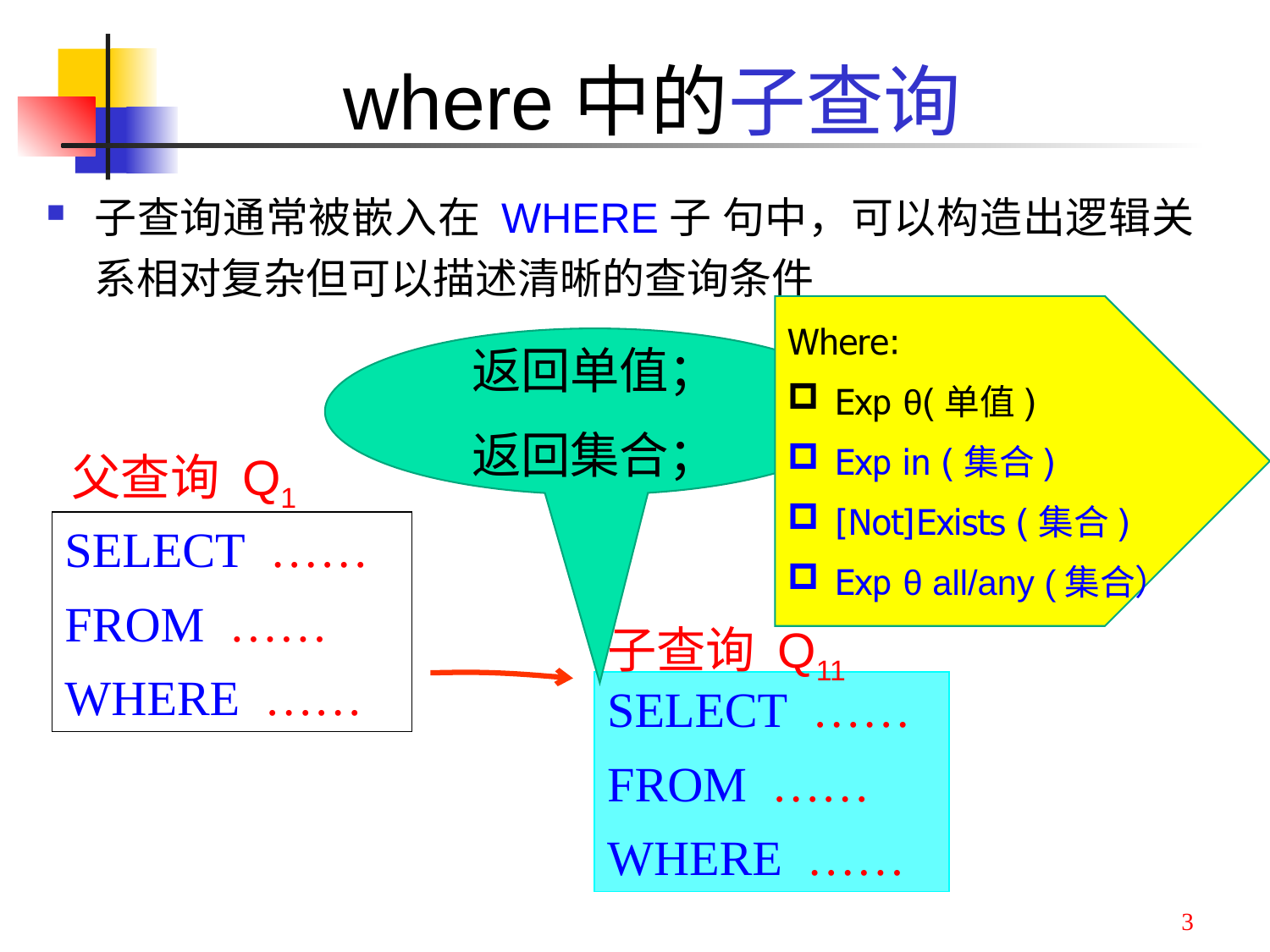

# where中的子查询
子查询通常被嵌入在 WHERE子 句中，可以构造出逻辑关系相对复杂但可以描述清晰的查询条件

Where:
Exp θ(单值)
Exp in (集合)
[Not]Exists (集合)
Exp θ all/any (集合）
返回单值；
返回集合；
父查询 Q1
SELECT  ……
FROM  ……
WHERE  ……
子查询 Q11
SELECT  ……
FROM  ……
WHERE  ……

3